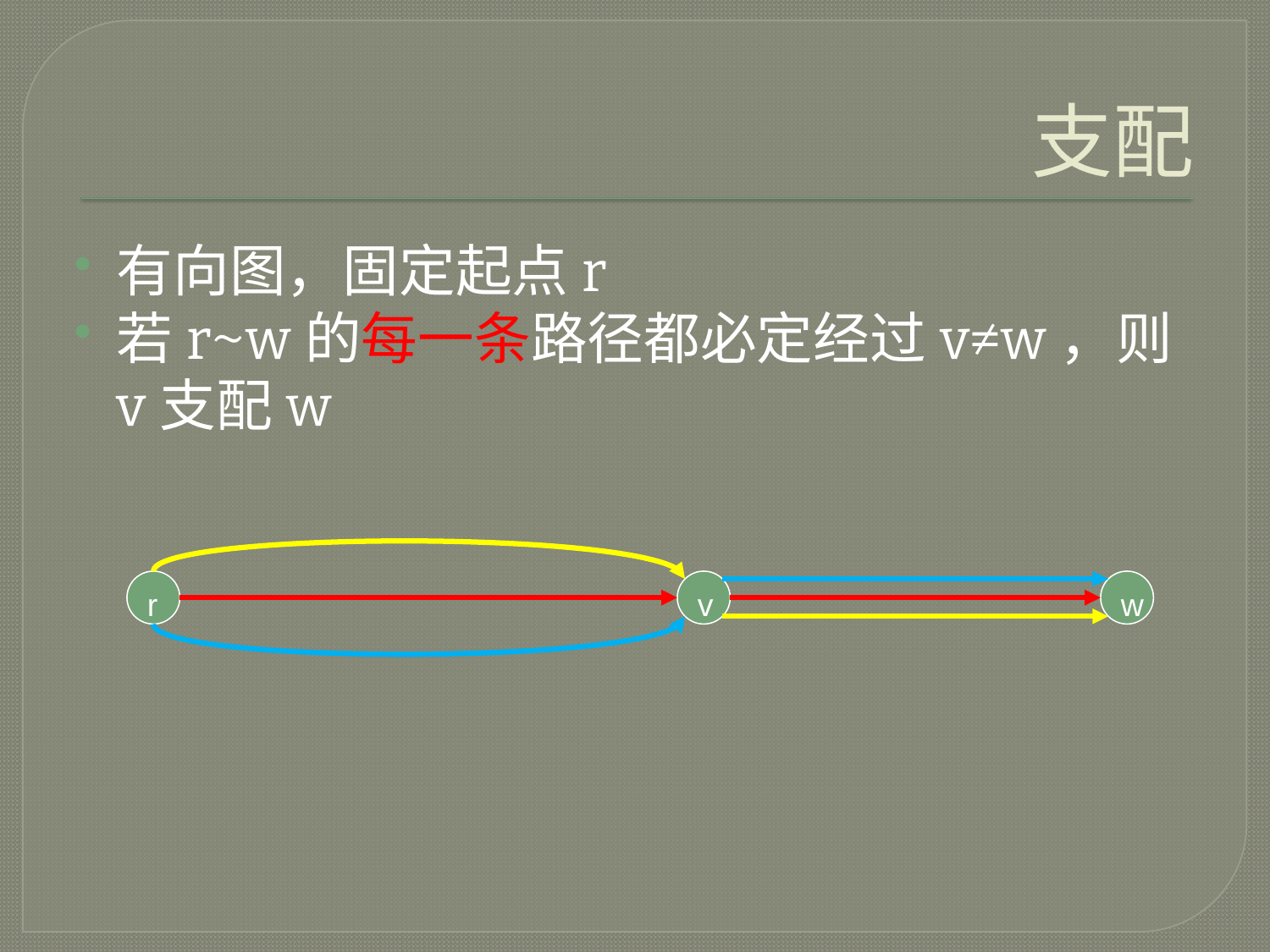

# 支配
有向图，固定起点r
若r~w的每一条路径都必定经过v≠w，则v支配w
r
v
w